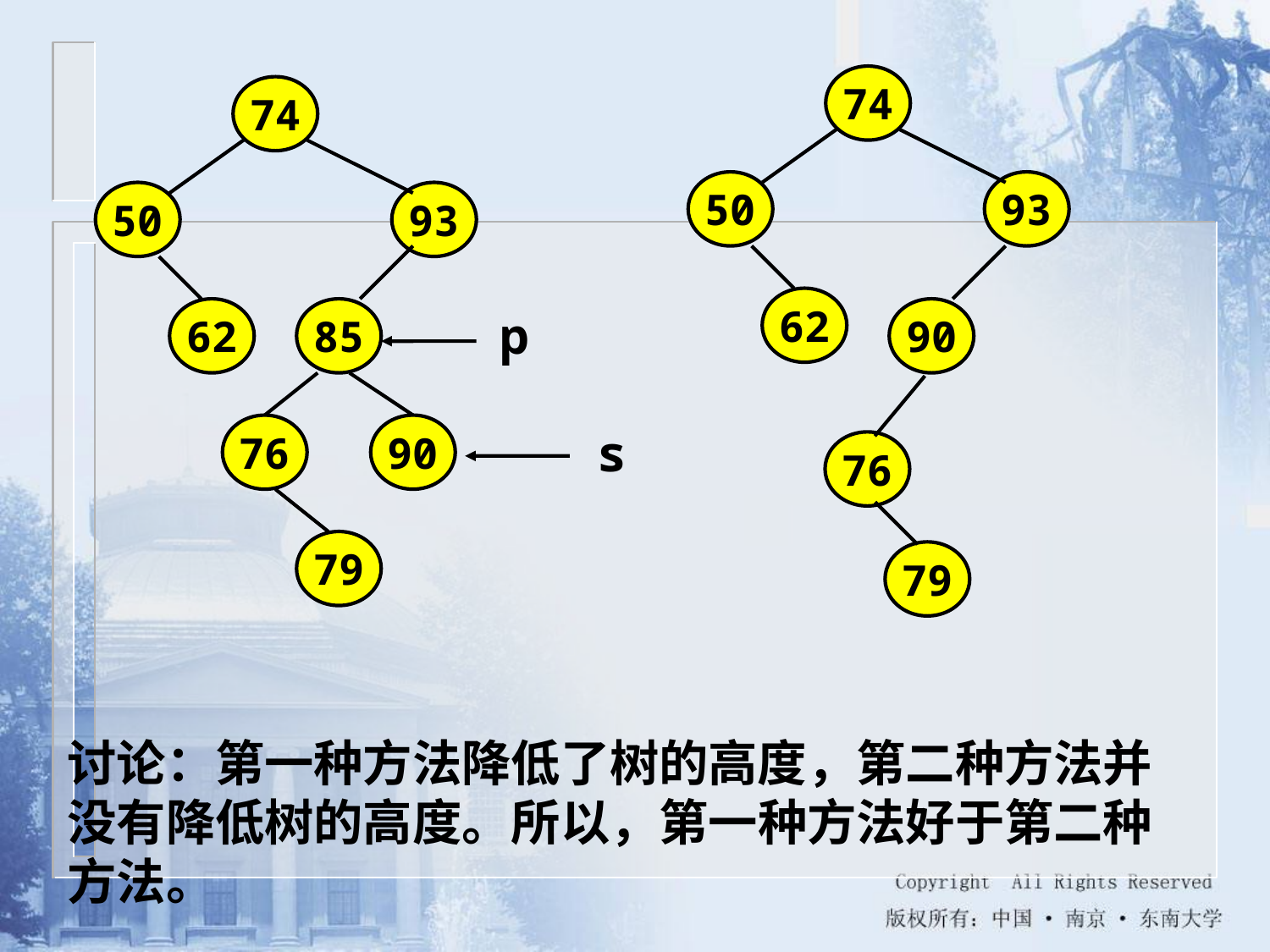

74
74

50
93
50
93

62
62
85
p
90

76
90
s
76

79
79
讨论：第一种方法降低了树的高度，第二种方法并没有降低树的高度。所以，第一种方法好于第二种方法。